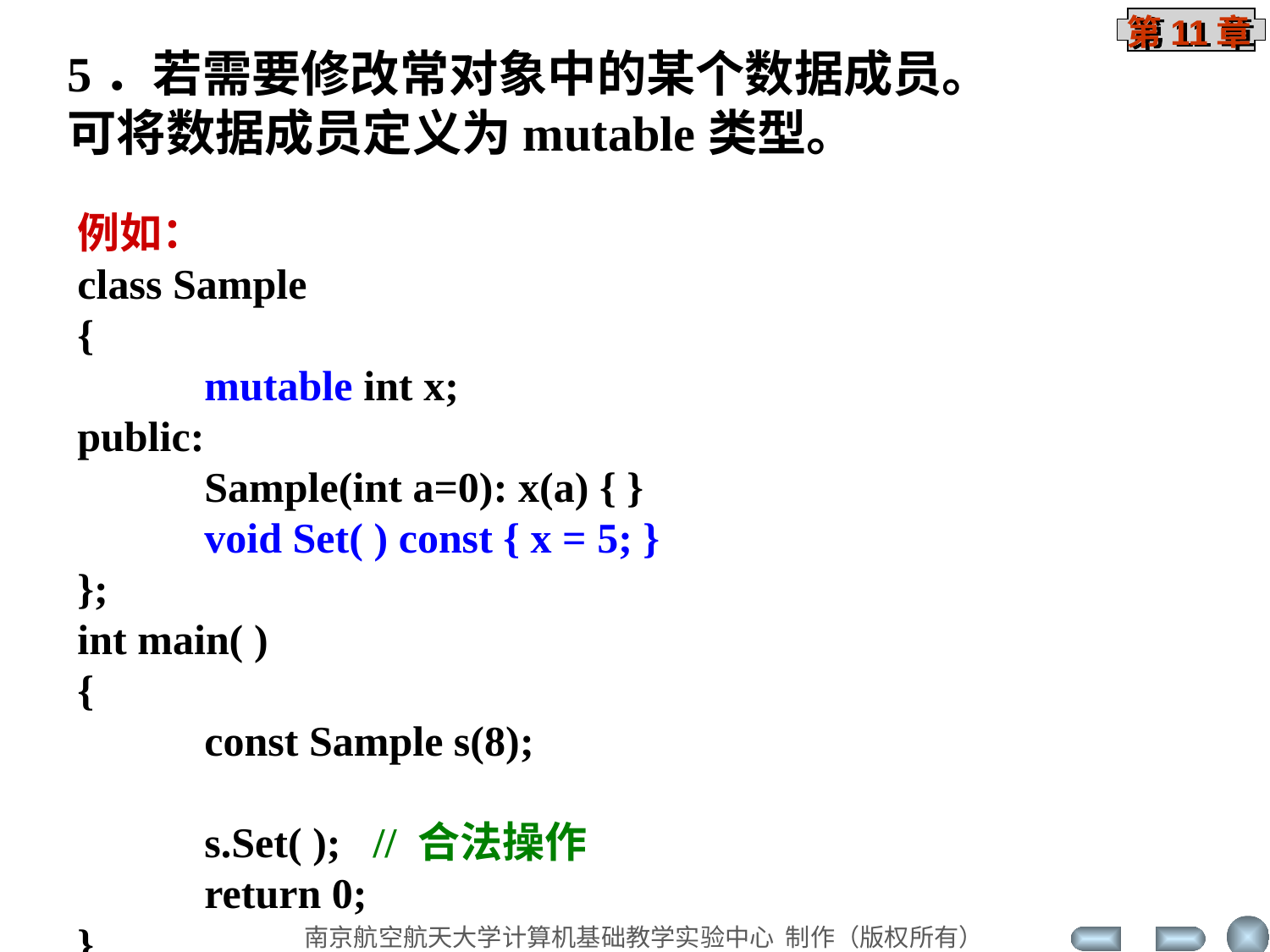

5．若需要修改常对象中的某个数据成员。
可将数据成员定义为mutable类型。
例如：
class Sample
{
	mutable int x;
public:
	Sample(int a=0): x(a) { }
	void Set( ) const { x = 5; }
};
int main( )
{
	const Sample s(8);

	s.Set( );   // 合法操作
	return 0;
}